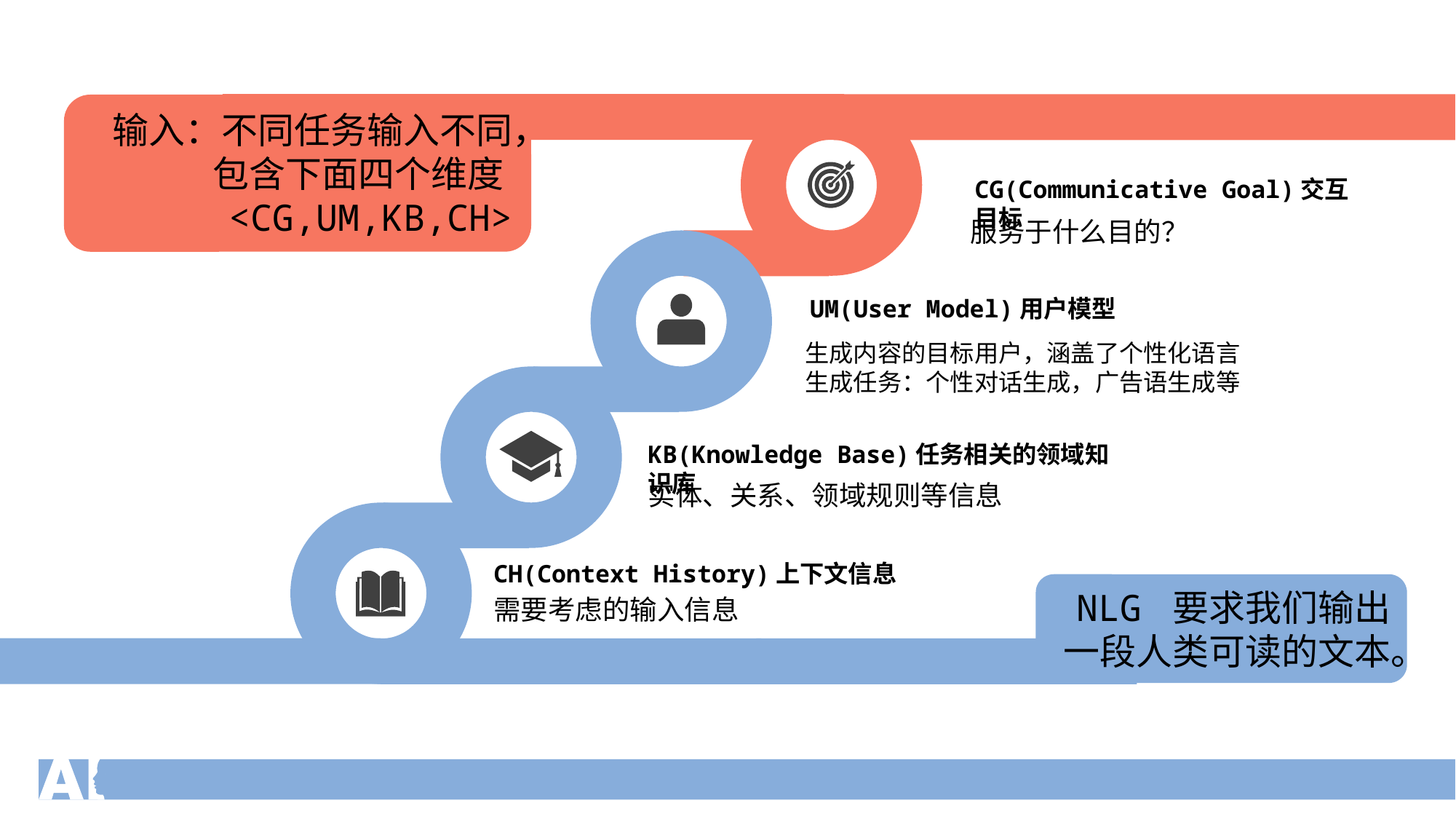

输入：不同任务输入不同，包含下面四个维度<CG,UM,KB,CH>

CG(Communicative Goal)交互目标
服务于什么目的？

UM(User Model)用户模型
生成内容的目标用户，涵盖了个性化语言生成任务：个性对话生成，广告语生成等

KB(Knowledge Base)任务相关的领域知识库
实体、关系、领域规则等信息

CH(Context History)上下文信息
需要考虑的输入信息

NLG 要求我们输出一段人类可读的文本。